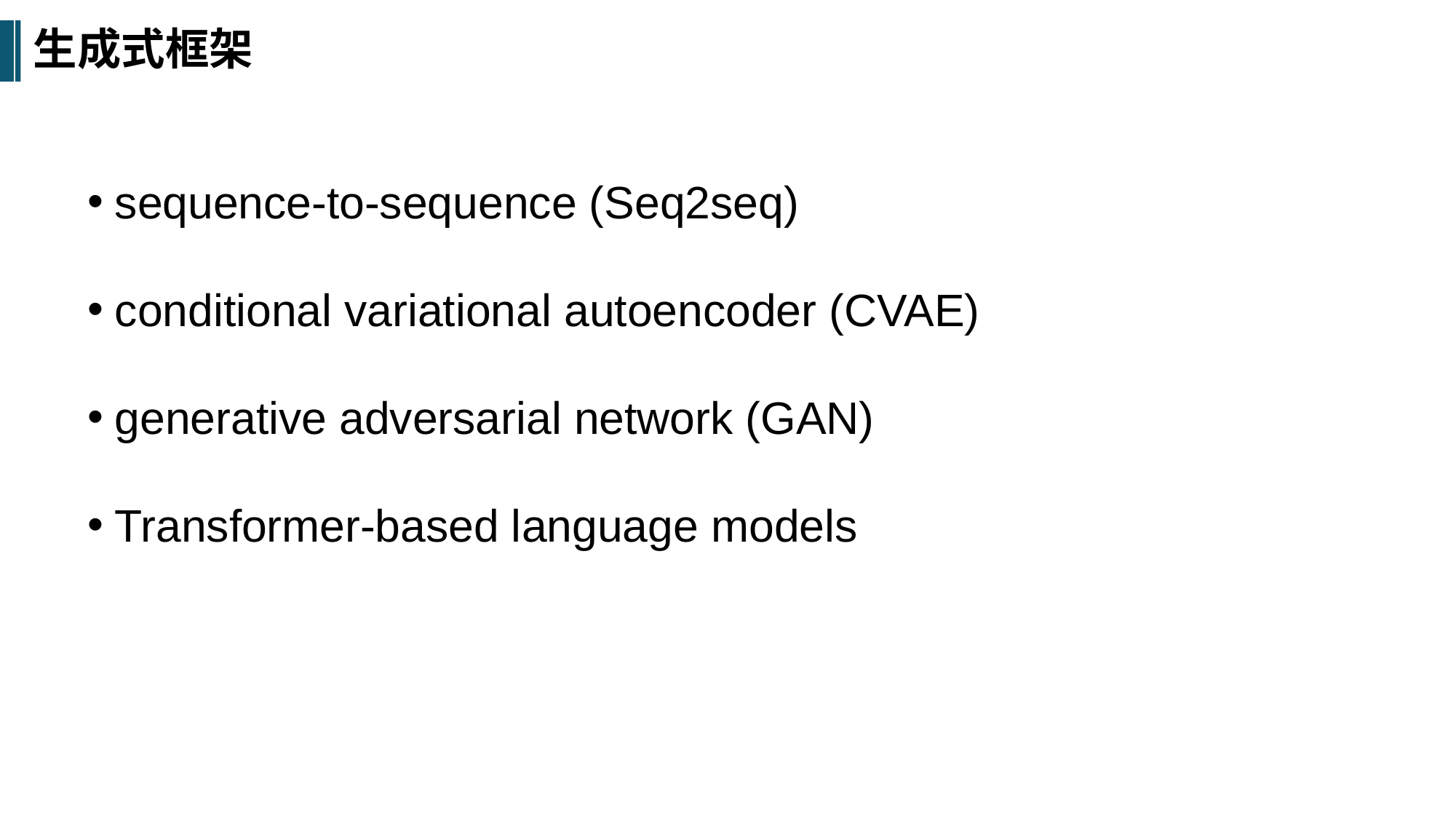

生成式框架
sequence-to-sequence (Seq2seq)
conditional variational autoencoder (CVAE)
generative adversarial network (GAN)
Transformer-based language models